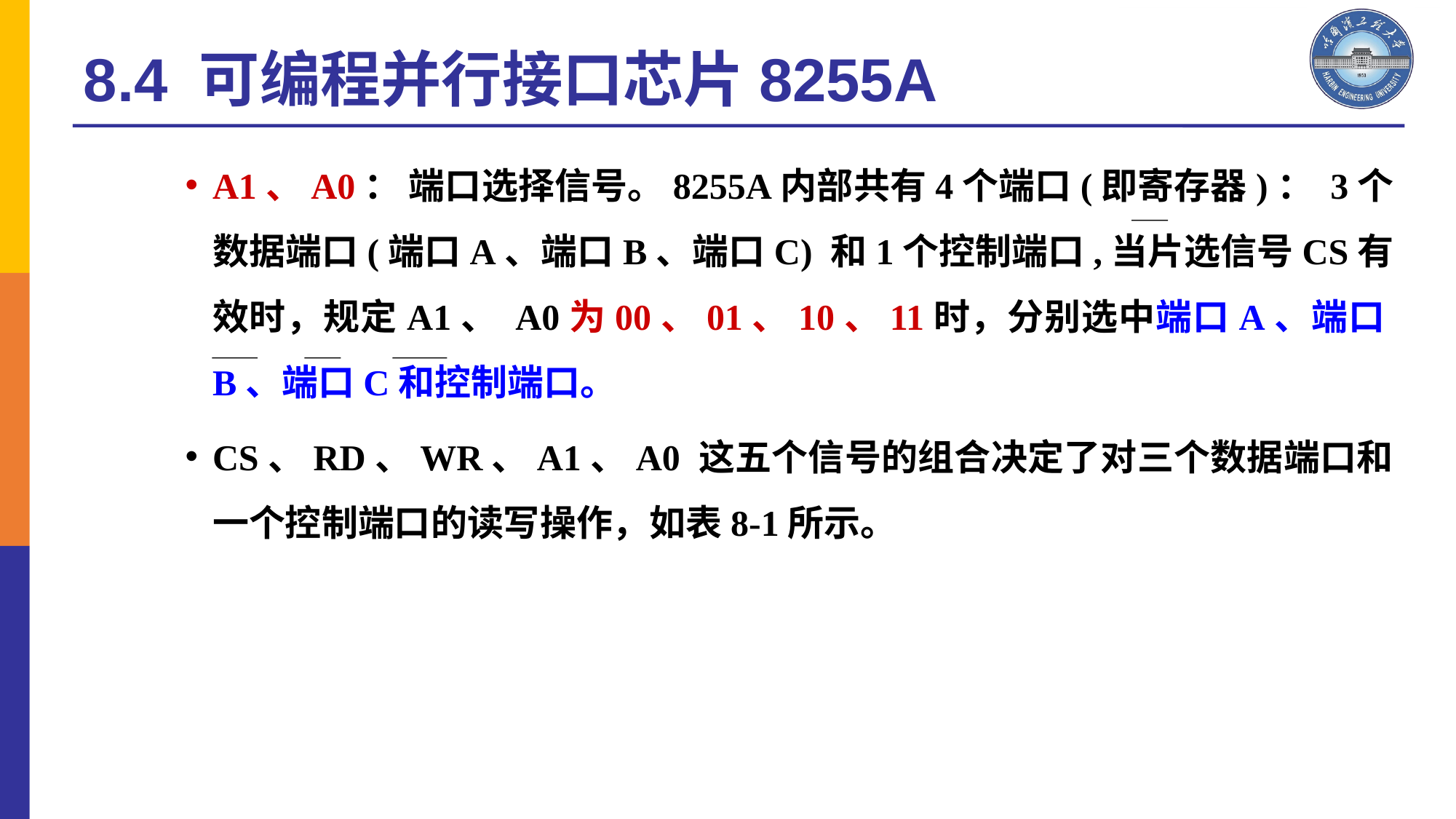

8.4 可编程并行接口芯片8255A
A1、A0： 端口选择信号。8255A内部共有4个端口(即寄存器)： 3个数据端口(端口A、端口B、端口C) 和1个控制端口,当片选信号CS有效时，规定A1、 A0为00、01、10、11时，分别选中端口A、端口B、端口C和控制端口。
CS、RD、WR、A1、A0 这五个信号的组合决定了对三个数据端口和一个控制端口的读写操作，如表8-1所示。